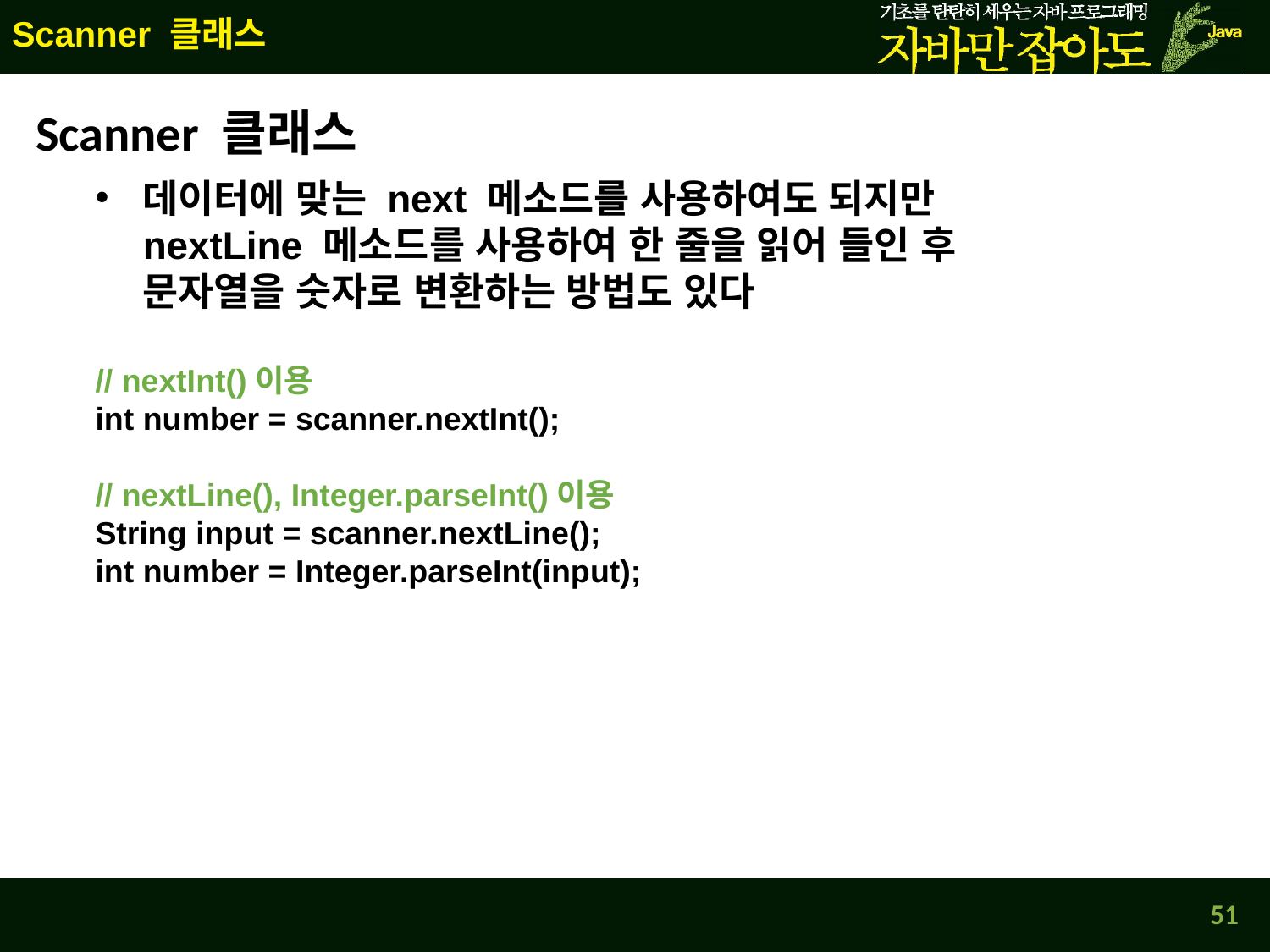

Scanner 클래스
Scanner 클래스
데이터에 맞는 next 메소드를 사용하여도 되지만
nextLine 메소드를 사용하여 한 줄을 읽어 들인 후
문자열을 숫자로 변환하는 방법도 있다

// nextInt()이용
int number = scanner.nextInt();

// nextLine(), Integer.parseInt()이용
String input = scanner.nextLine();
int number = Integer.parseInt(input);

51